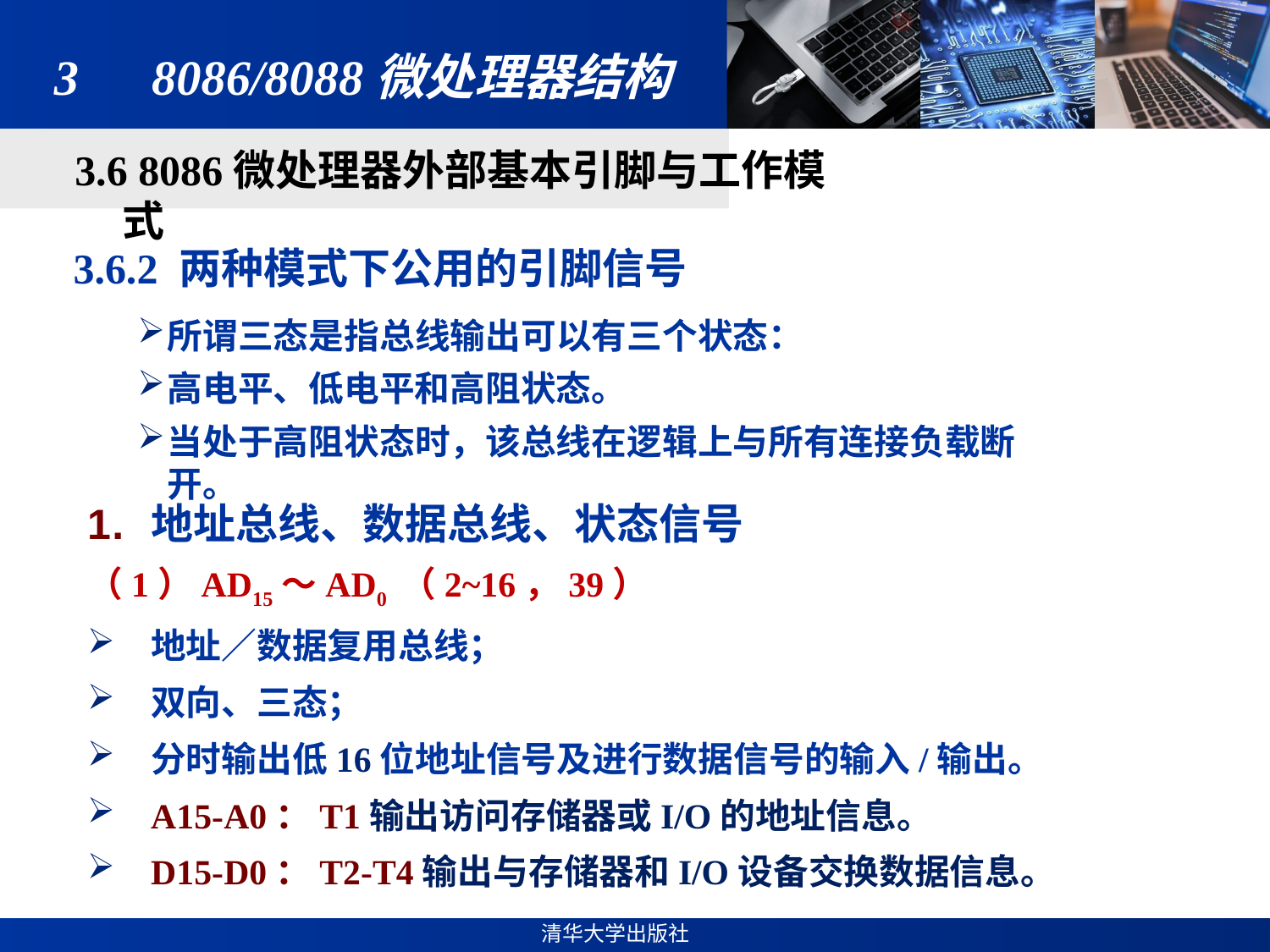

# 3　8086/8088微处理器结构
3.6 8086微处理器外部基本引脚与工作模式
3.6.2 两种模式下公用的引脚信号
所谓三态是指总线输出可以有三个状态：
高电平、低电平和高阻状态。
当处于高阻状态时，该总线在逻辑上与所有连接负载断开。
地址总线、数据总线、状态信号
（1）AD15～AD0 （2~16，39）
地址／数据复用总线；
双向、三态；
分时输出低16位地址信号及进行数据信号的输入/输出。
A15-A0：T1输出访问存储器或I/O的地址信息。
D15-D0：T2-T4输出与存储器和I/O设备交换数据信息。